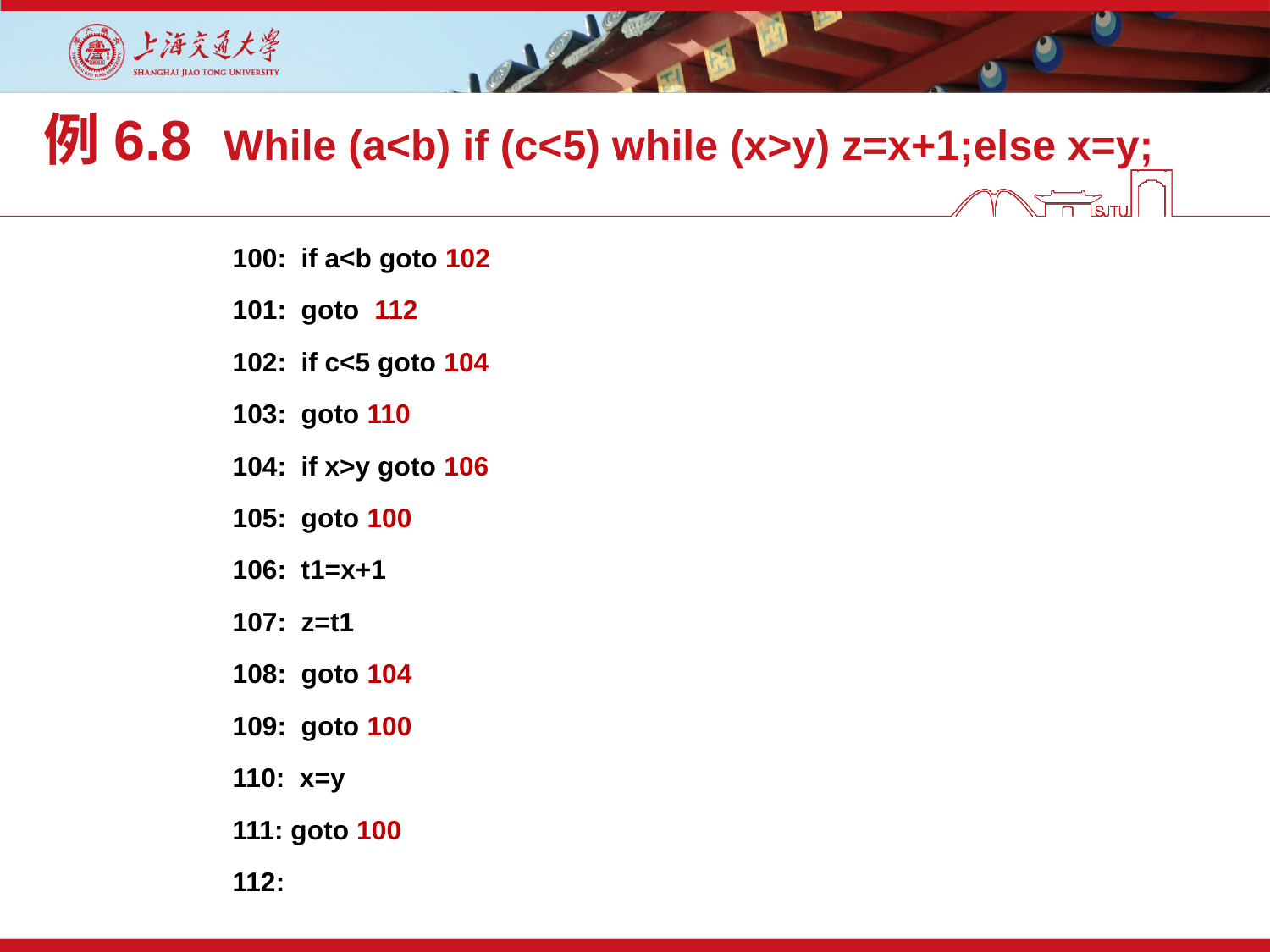

# 例6.8  While (a<b) if (c<5) while (x>y) z=x+1;else x=y;
100:  if a<b goto 102
101:  goto  112
102:  if c<5 goto 104
103:  goto 110
104:  if x>y goto 106
105:  goto 100
106:  t1=x+1
107:  z=t1
108:  goto 104
109:  goto 100
110:  x=y
111: goto 100
112: